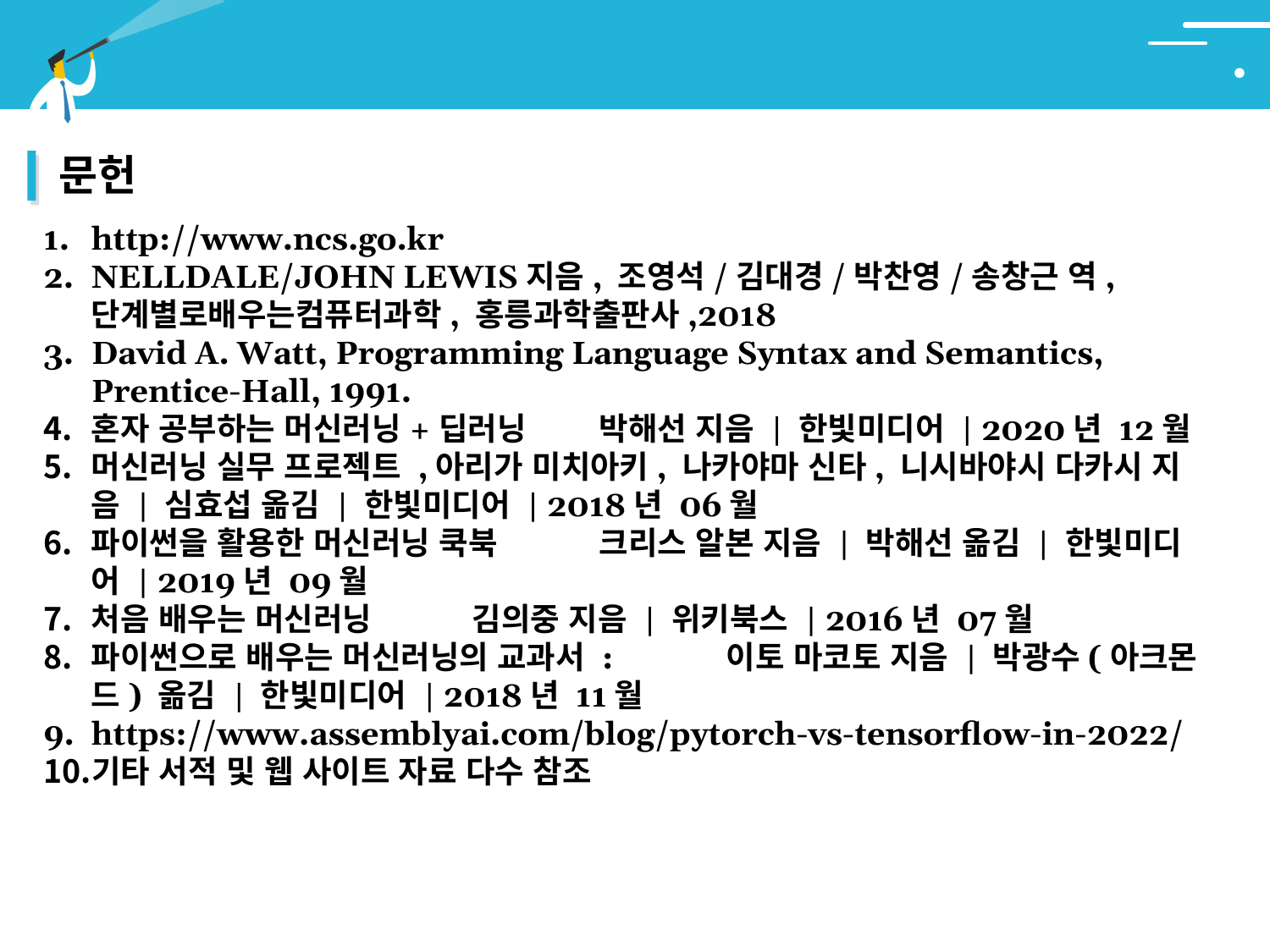

# 참고
문헌

http://www.ncs.go.kr
NELLDALE/JOHN LEWIS지음, 조영석/김대경/박찬영/송창근 역, 단계별로배우는컴퓨터과학, 홍릉과학출판사,2018
David A. Watt, Programming Language Syntax and Semantics, Prentice-Hall, 1991.
혼자 공부하는 머신러닝+딥러닝	박해선 지음 | 한빛미디어 | 2020년 12월
머신러닝 실무 프로젝트 ,아리가 미치아키, 나카야마 신타, 니시바야시 다카시 지음 | 심효섭 옮김 | 한빛미디어 | 2018년 06월
파이썬을 활용한 머신러닝 쿡북	크리스 알본 지음 | 박해선 옮김 | 한빛미디어 | 2019년 09월
처음 배우는 머신러닝 	김의중 지음 | 위키북스 | 2016년 07월
파이썬으로 배우는 머신러닝의 교과서 :	이토 마코토 지음 | 박광수(아크몬드) 옮김 | 한빛미디어 | 2018년 11월
https://www.assemblyai.com/blog/pytorch-vs-tensorflow-in-2022/
기타 서적 및 웹 사이트 자료 다수 참조